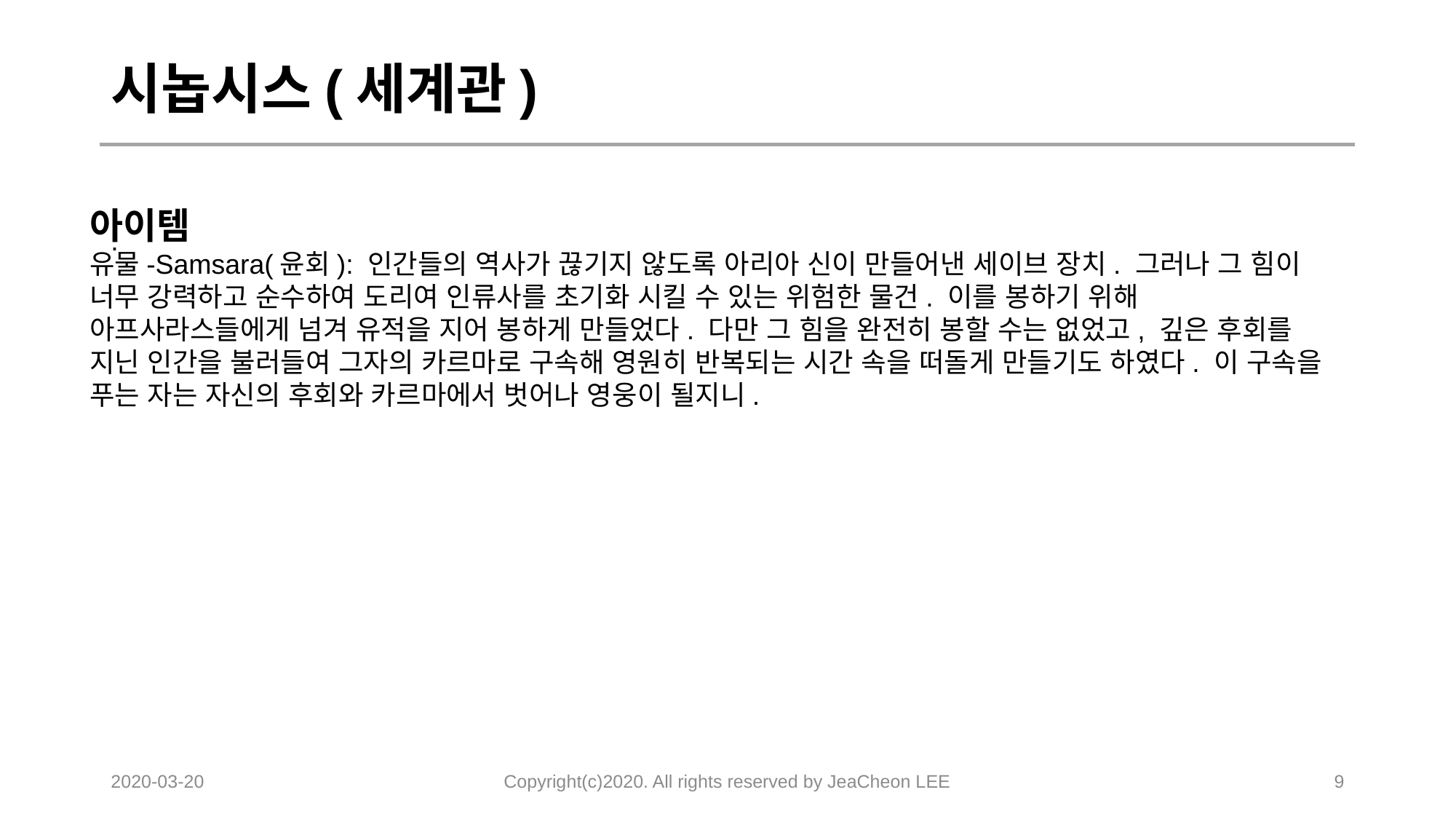

# 시놉시스(세계관)
아이템
유물-Samsara(윤회): 인간들의 역사가 끊기지 않도록 아리아 신이 만들어낸 세이브 장치. 그러나 그 힘이 너무 강력하고 순수하여 도리여 인류사를 초기화 시킬 수 있는 위험한 물건. 이를 봉하기 위해 아프사라스들에게 넘겨 유적을 지어 봉하게 만들었다. 다만 그 힘을 완전히 봉할 수는 없었고, 깊은 후회를 지닌 인간을 불러들여 그자의 카르마로 구속해 영원히 반복되는 시간 속을 떠돌게 만들기도 하였다. 이 구속을 푸는 자는 자신의 후회와 카르마에서 벗어나 영웅이 될지니.

.
2020-03-20
Copyright(c)2020. All rights reserved by JeaCheon LEE
9